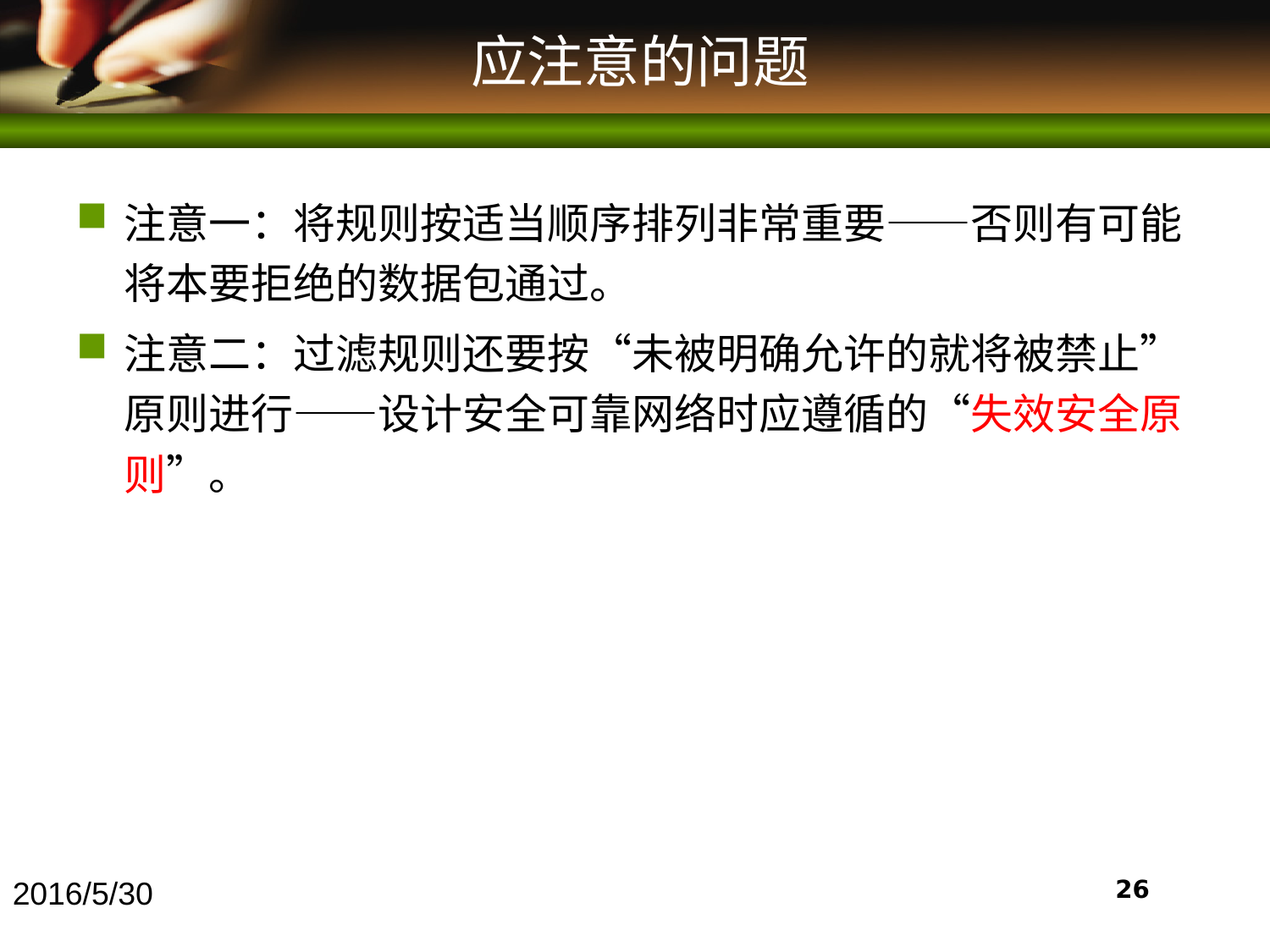

# 应注意的问题
注意一：将规则按适当顺序排列非常重要——否则有可能将本要拒绝的数据包通过。
注意二：过滤规则还要按“未被明确允许的就将被禁止”原则进行——设计安全可靠网络时应遵循的“失效安全原则”。
2016/5/30

26